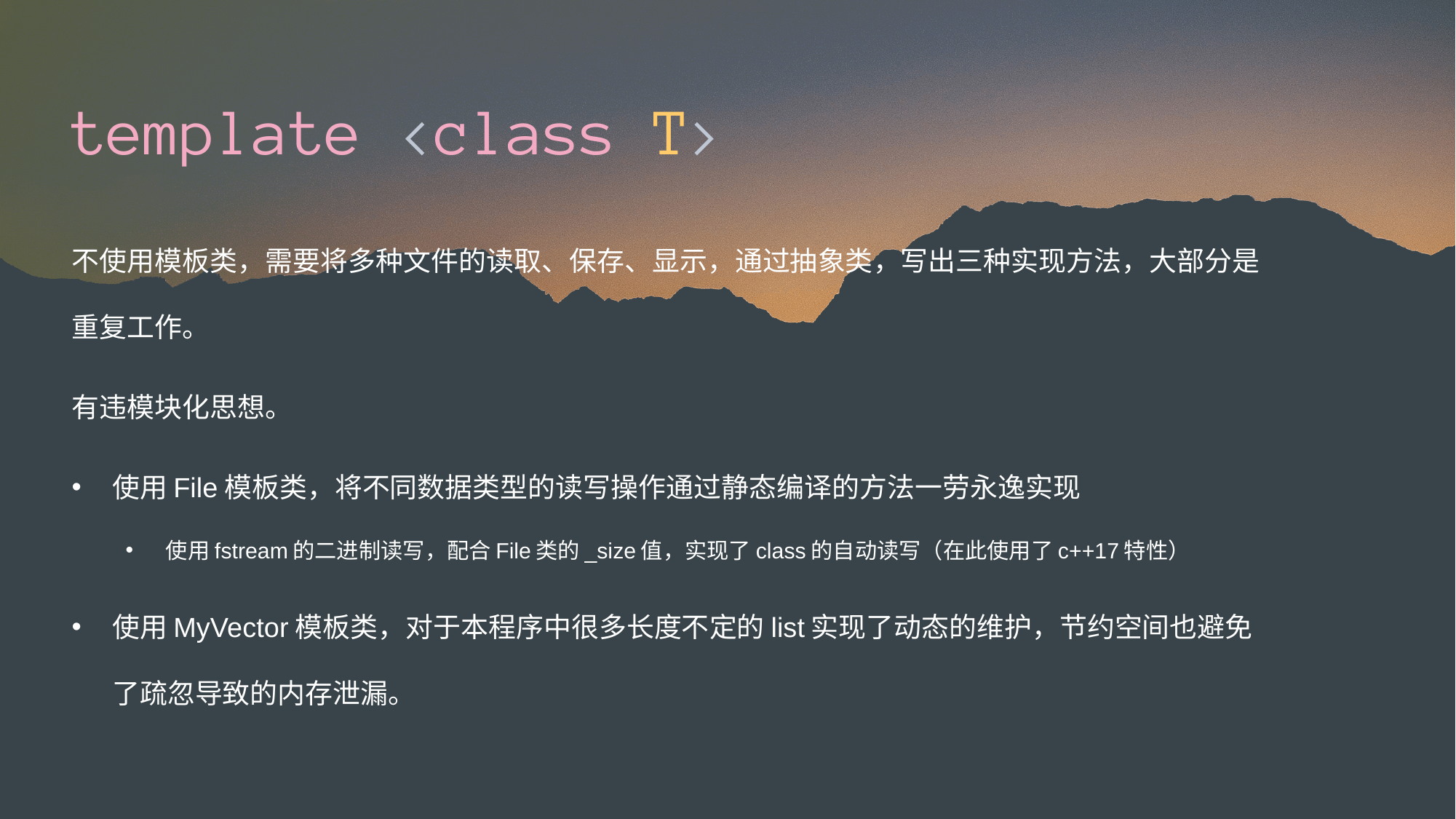

# template <class T>
不使用模板类，需要将多种文件的读取、保存、显示，通过抽象类，写出三种实现方法，大部分是重复工作。
有违模块化思想。
使用File模板类，将不同数据类型的读写操作通过静态编译的方法一劳永逸实现
使用fstream的二进制读写，配合File类的_size值，实现了class的自动读写（在此使用了c++17特性）
使用MyVector模板类，对于本程序中很多长度不定的list实现了动态的维护，节约空间也避免了疏忽导致的内存泄漏。